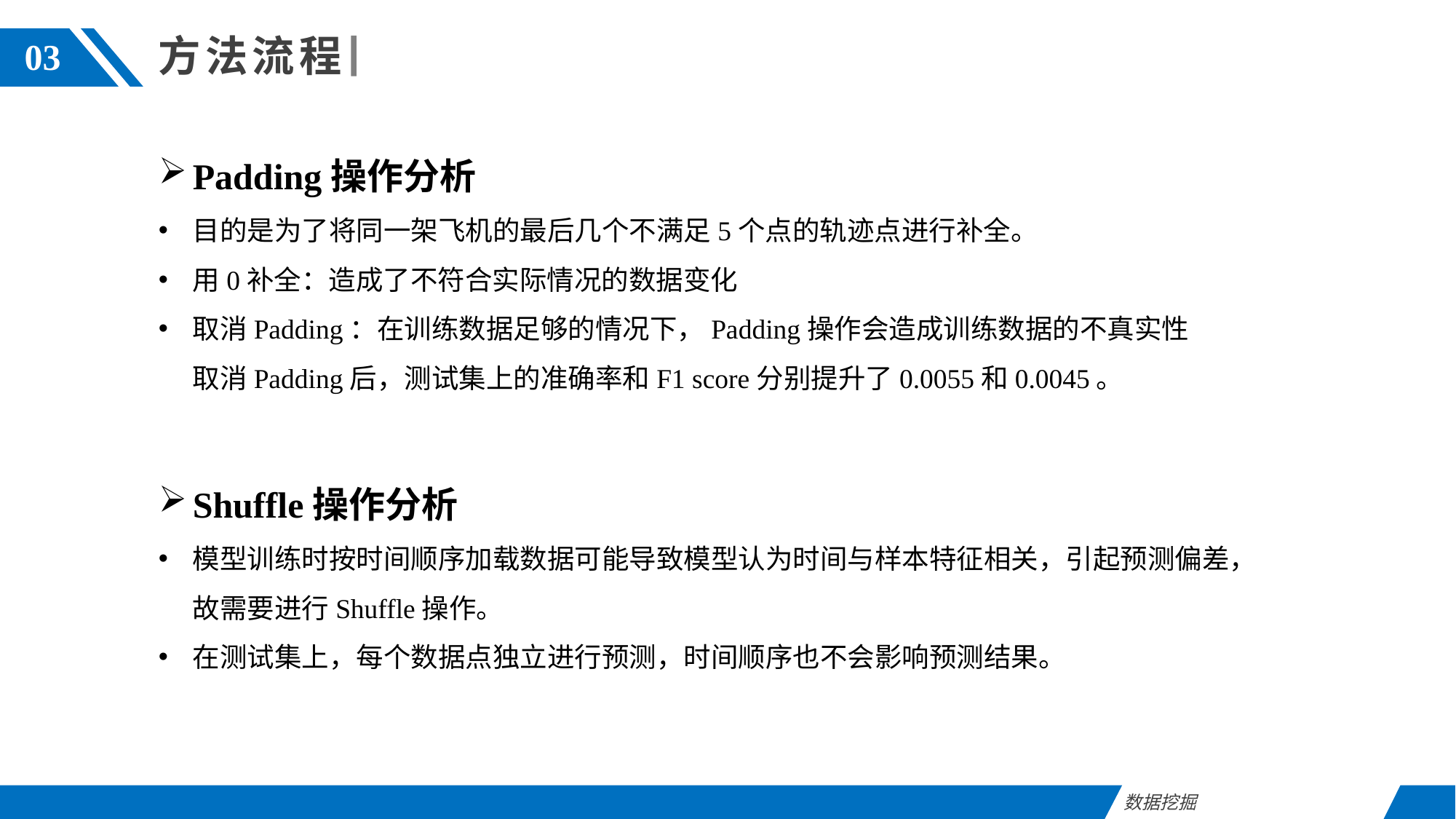

方法流程

03

Padding操作分析
目的是为了将同一架飞机的最后几个不满足5个点的轨迹点进行补全。
用0补全：造成了不符合实际情况的数据变化
取消Padding：在训练数据足够的情况下，Padding操作会造成训练数据的不真实性
取消Padding后，测试集上的准确率和F1 score分别提升了0.0055和0.0045。

Shuffle操作分析
模型训练时按时间顺序加载数据可能导致模型认为时间与样本特征相关，引起预测偏差，故需要进行Shuffle操作。
在测试集上，每个数据点独立进行预测，时间顺序也不会影响预测结果。

数据挖掘